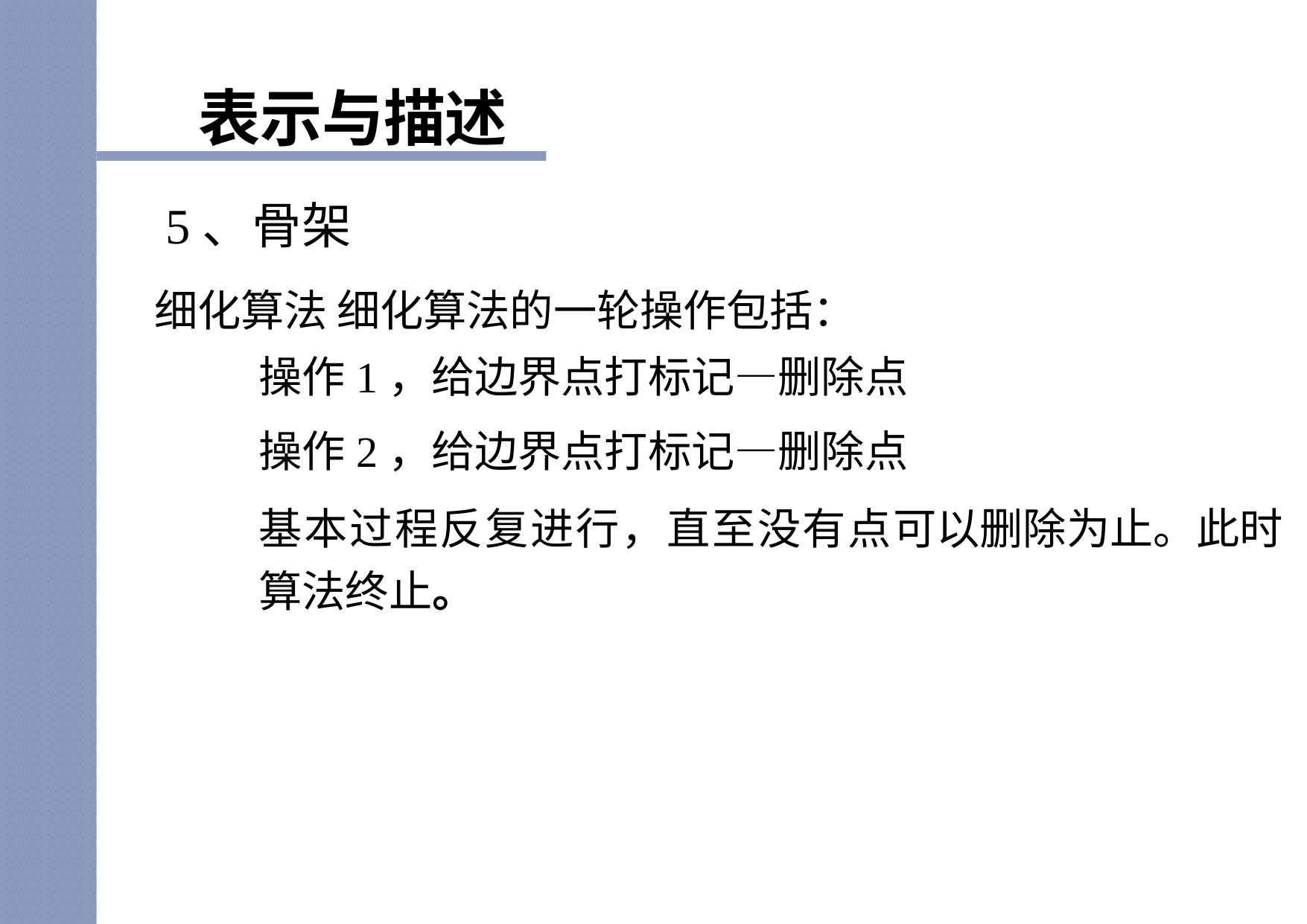

# 表示与描述
5、骨架
细化算法 细化算法的一轮操作包括：
操作1，给边界点打标记—删除点
操作2，给边界点打标记—删除点
基本过程反复进行，直至没有点可以删除为止。此时算法终止。